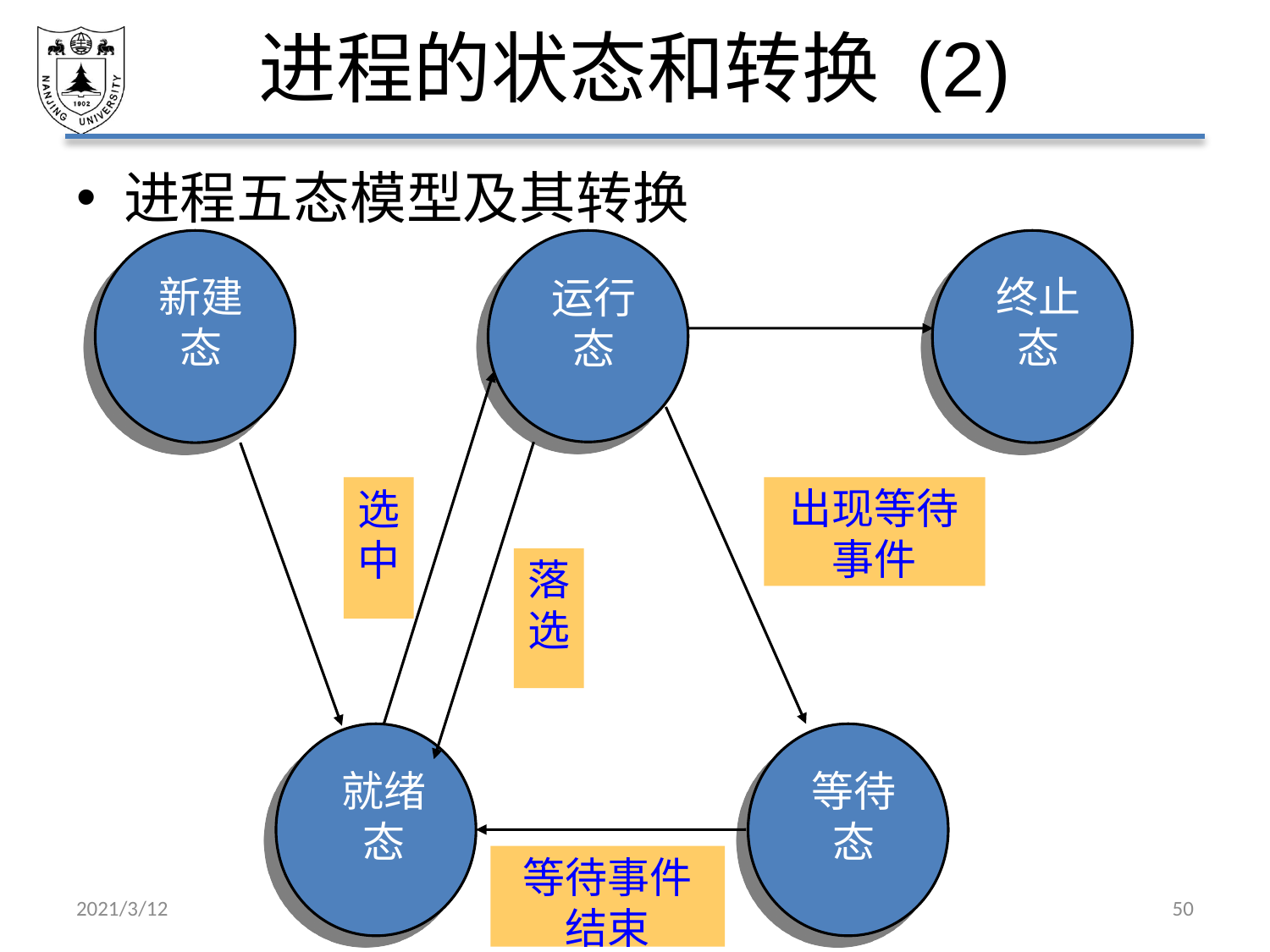

# 进程的状态和转换 (2)
进程五态模型及其转换

新建态
终止态
运行态

选中
出现等待
事件
落选

就绪态
等待态

等待事件
结束
2021/3/12
50